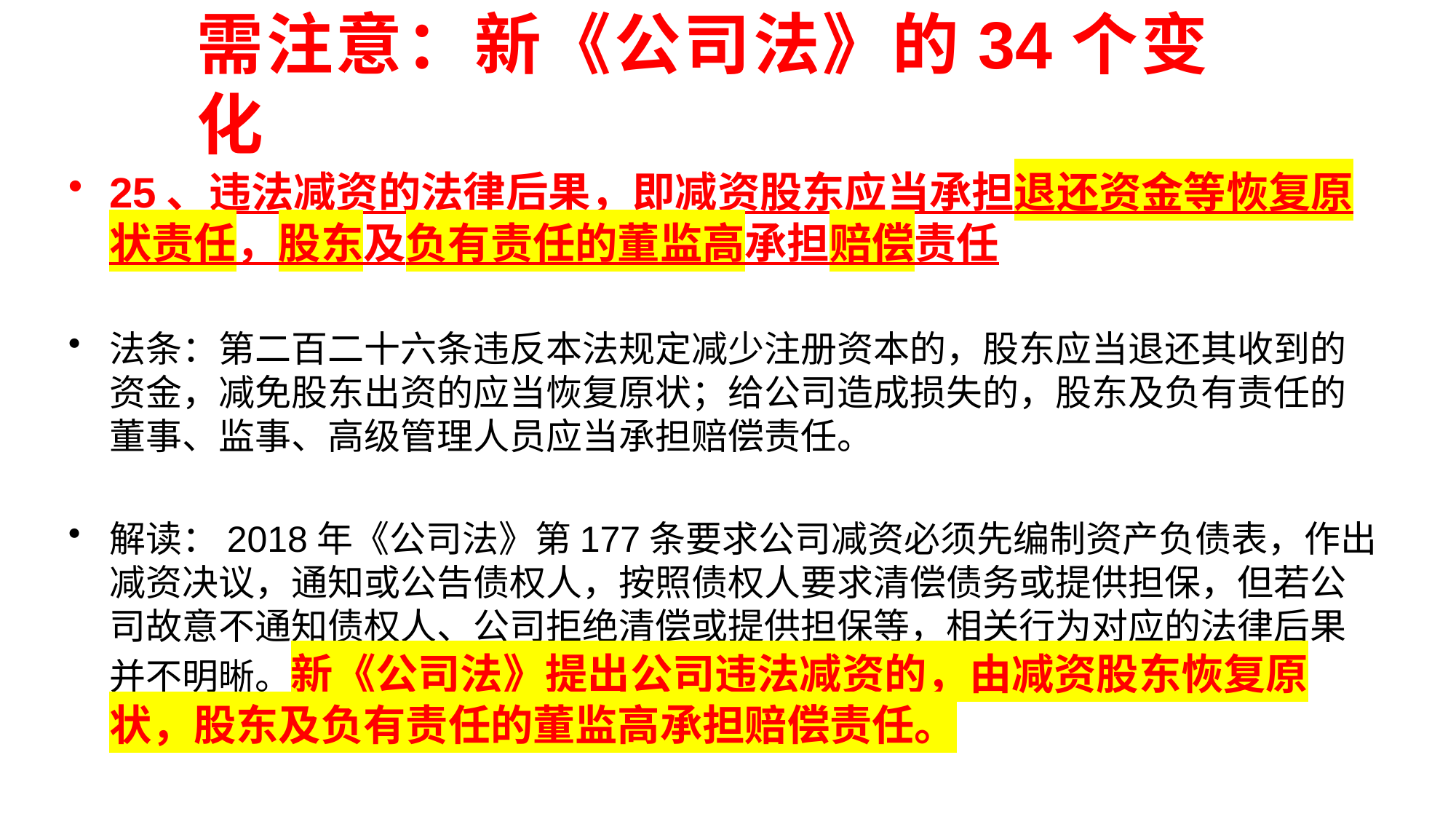

# 需注意：新《公司法》的34个变化
25、违法减资的法律后果，即减资股东应当承担退还资金等恢复原状责任，股东及负有责任的董监高承担赔偿责任

法条：第二百二十六条违反本法规定减少注册资本的，股东应当退还其收到的资金，减免股东出资的应当恢复原状；给公司造成损失的，股东及负有责任的董事、监事、高级管理人员应当承担赔偿责任。

解读：2018年《公司法》第177条要求公司减资必须先编制资产负债表，作出减资决议，通知或公告债权人，按照债权人要求清偿债务或提供担保，但若公司故意不通知债权人、公司拒绝清偿或提供担保等，相关行为对应的法律后果并不明晰。新《公司法》提出公司违法减资的，由减资股东恢复原状，股东及负有责任的董监高承担赔偿责任。